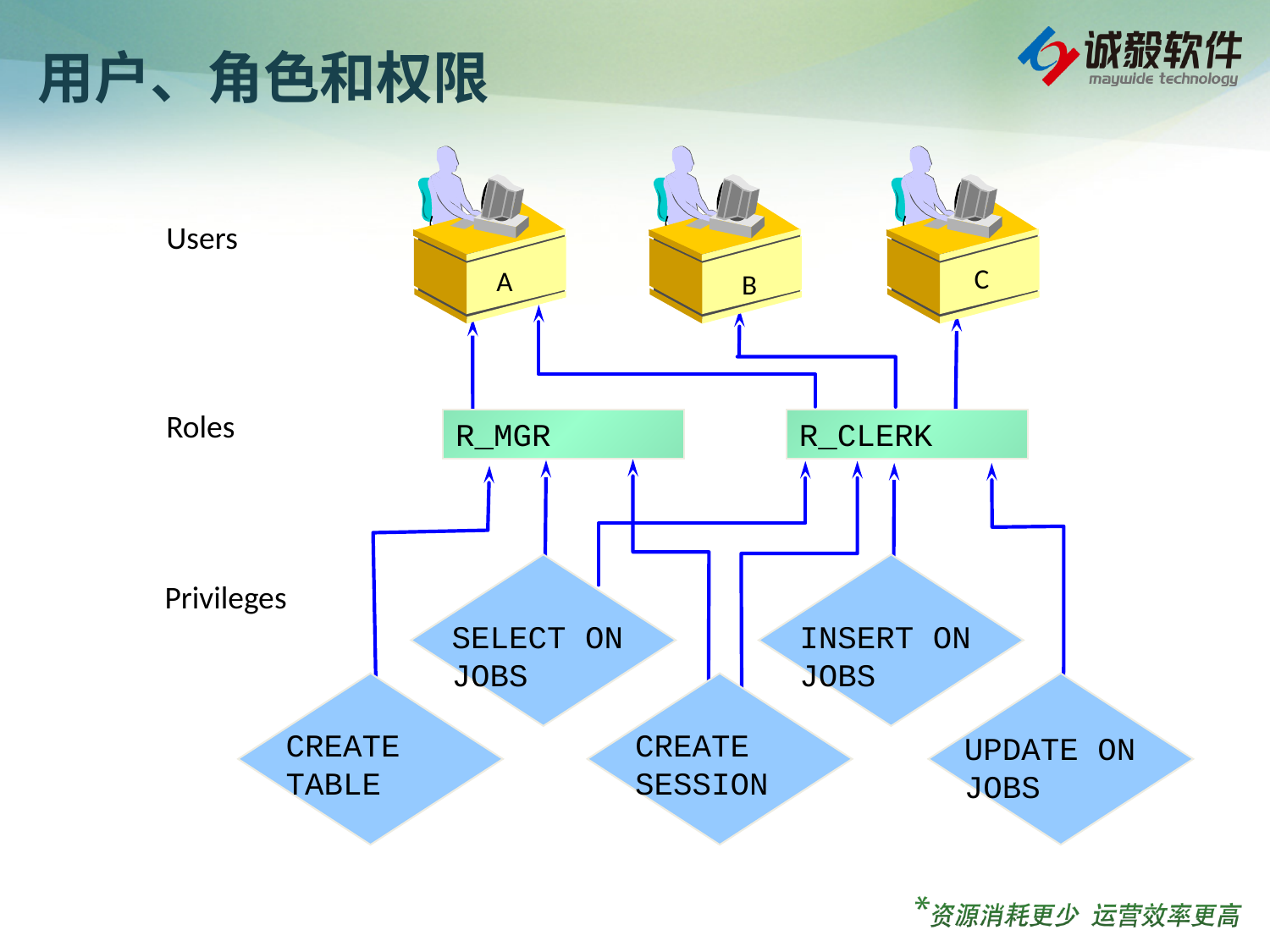

# 用户、角色和权限

Users
C
A
B

Roles
R_MGR
R_CLERK

Privileges
SELECT ON JOBS
INSERT ON JOBS

CREATE TABLE
CREATE SESSION
UPDATE ON JOBS